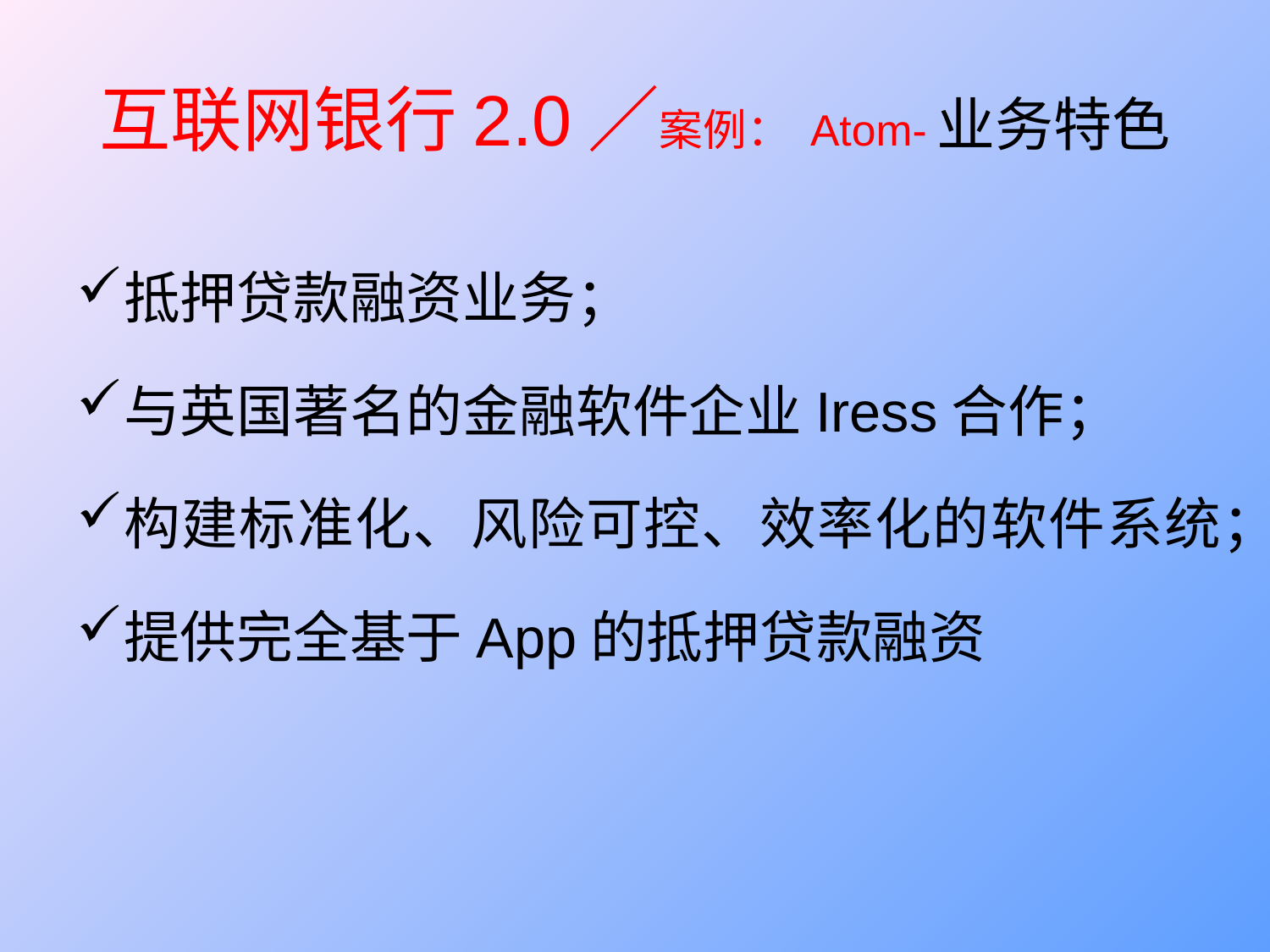

# 互联网银行2.0／案例： Atom-业务特色
抵押贷款融资业务；
与英国著名的金融软件企业Iress合作；
构建标准化、风险可控、效率化的软件系统；
提供完全基于App的抵押贷款融资